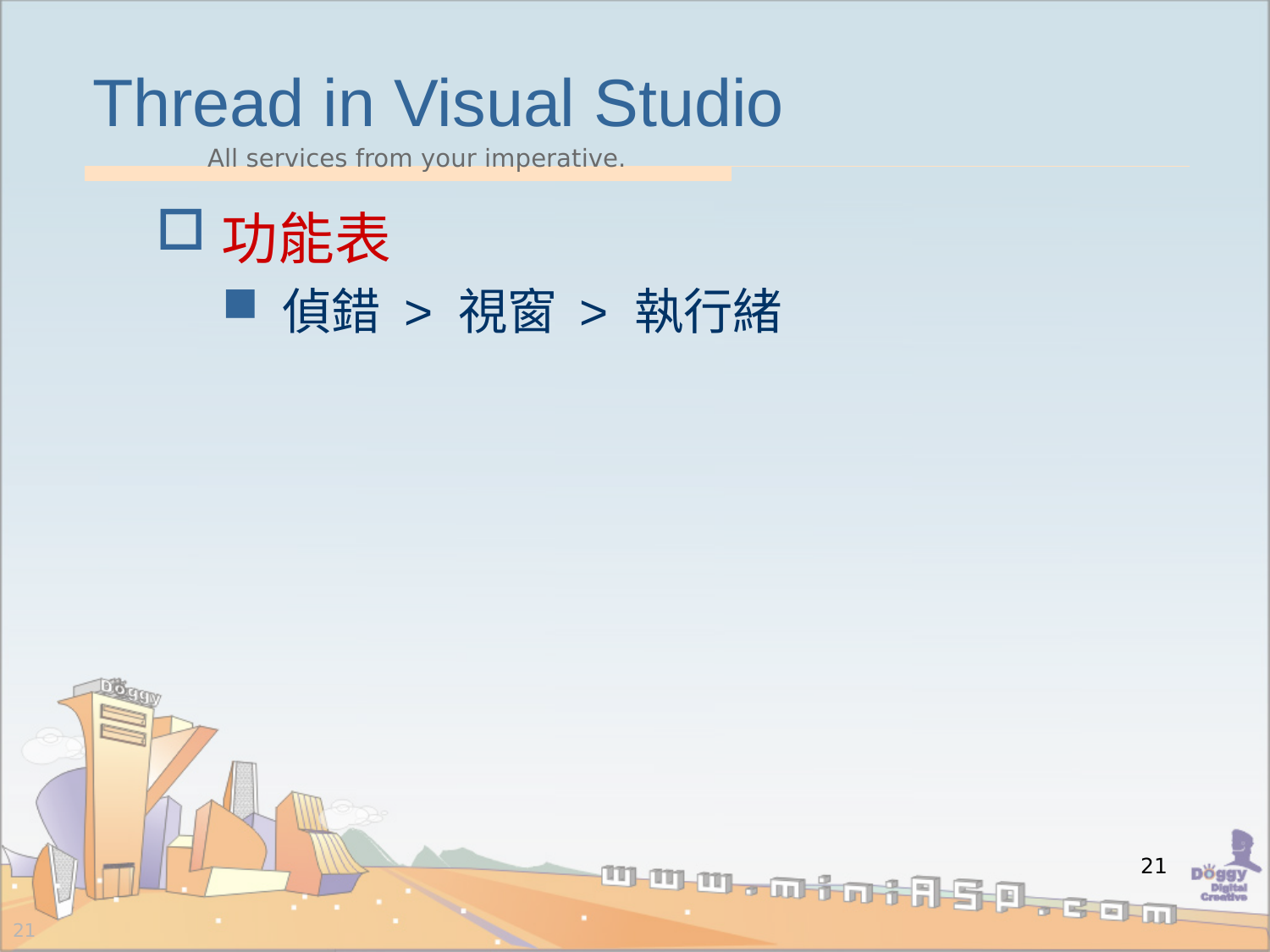

# Thread in Visual Studio
功能表
偵錯 > 視窗 > 執行緒
21